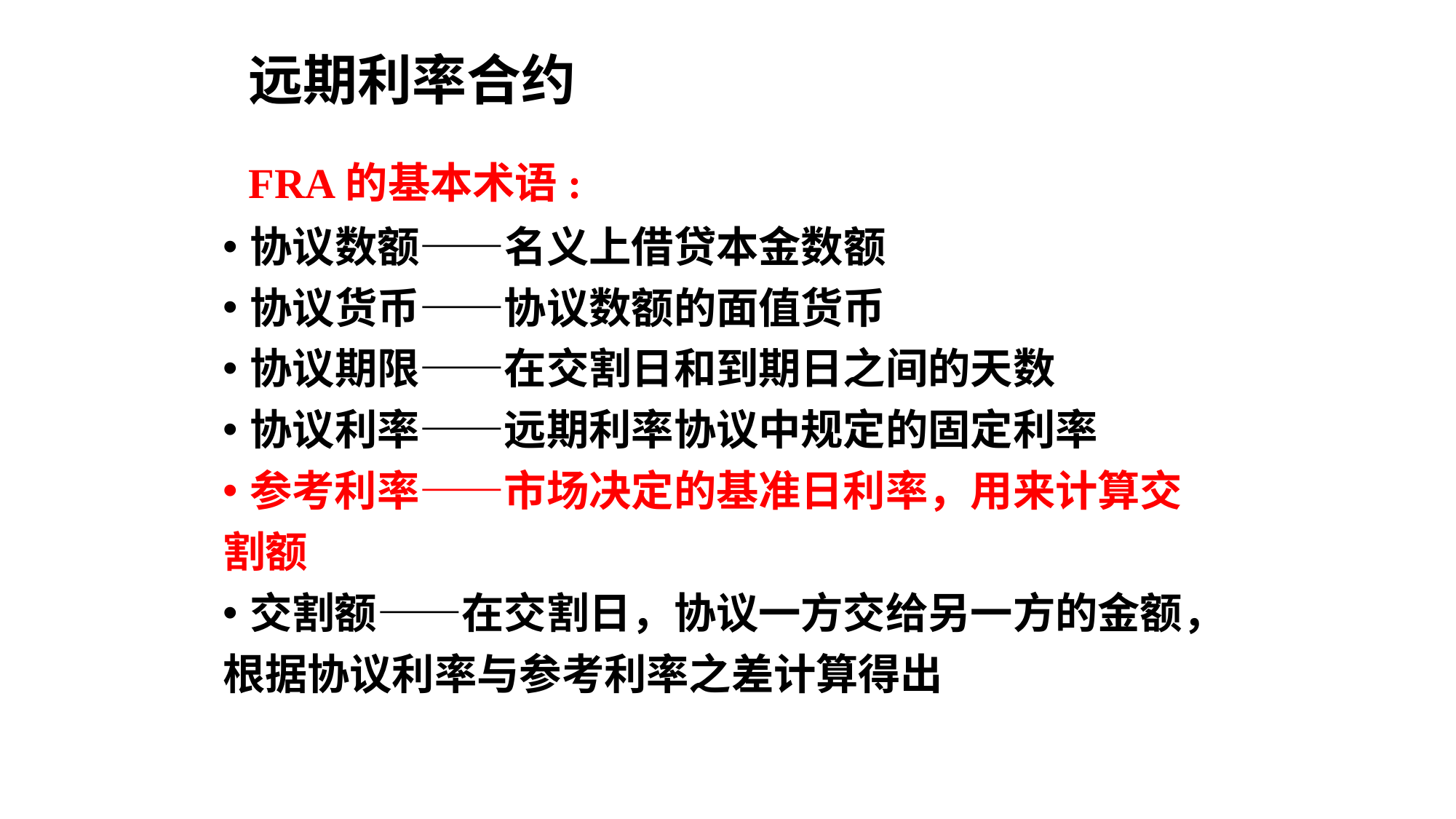

远期利率合约
FRA的基本术语:
协议数额——名义上借贷本金数额
协议货币——协议数额的面值货币
协议期限——在交割日和到期日之间的天数
协议利率——远期利率协议中规定的固定利率
参考利率——市场决定的基准日利率，用来计算交
割额
交割额——在交割日，协议一方交给另一方的金额，
根据协议利率与参考利率之差计算得出